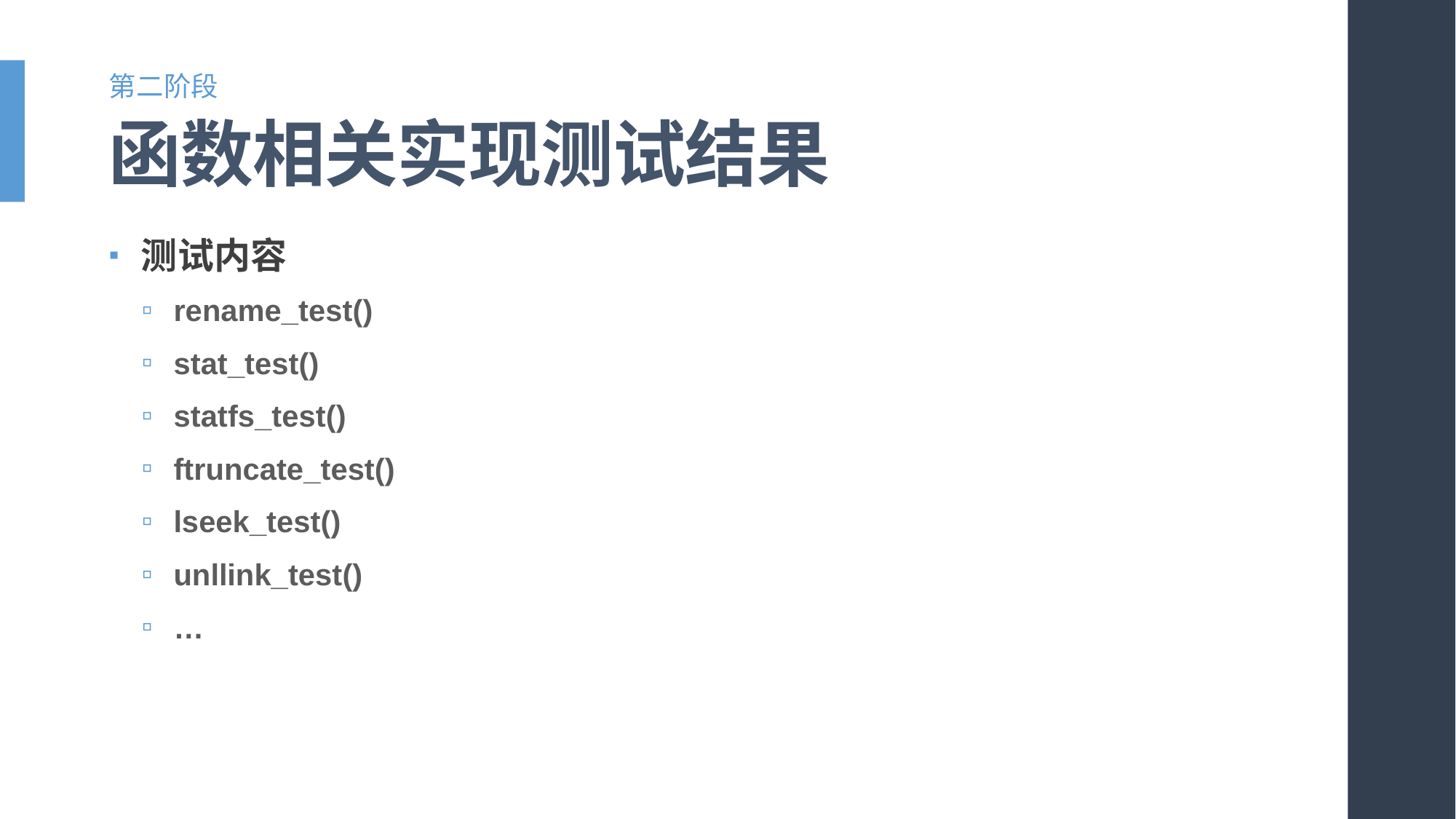

第二阶段
# 函数相关实现测试结果
测试内容
rename_test()
stat_test()
statfs_test()
ftruncate_test()
lseek_test()
unllink_test()
…